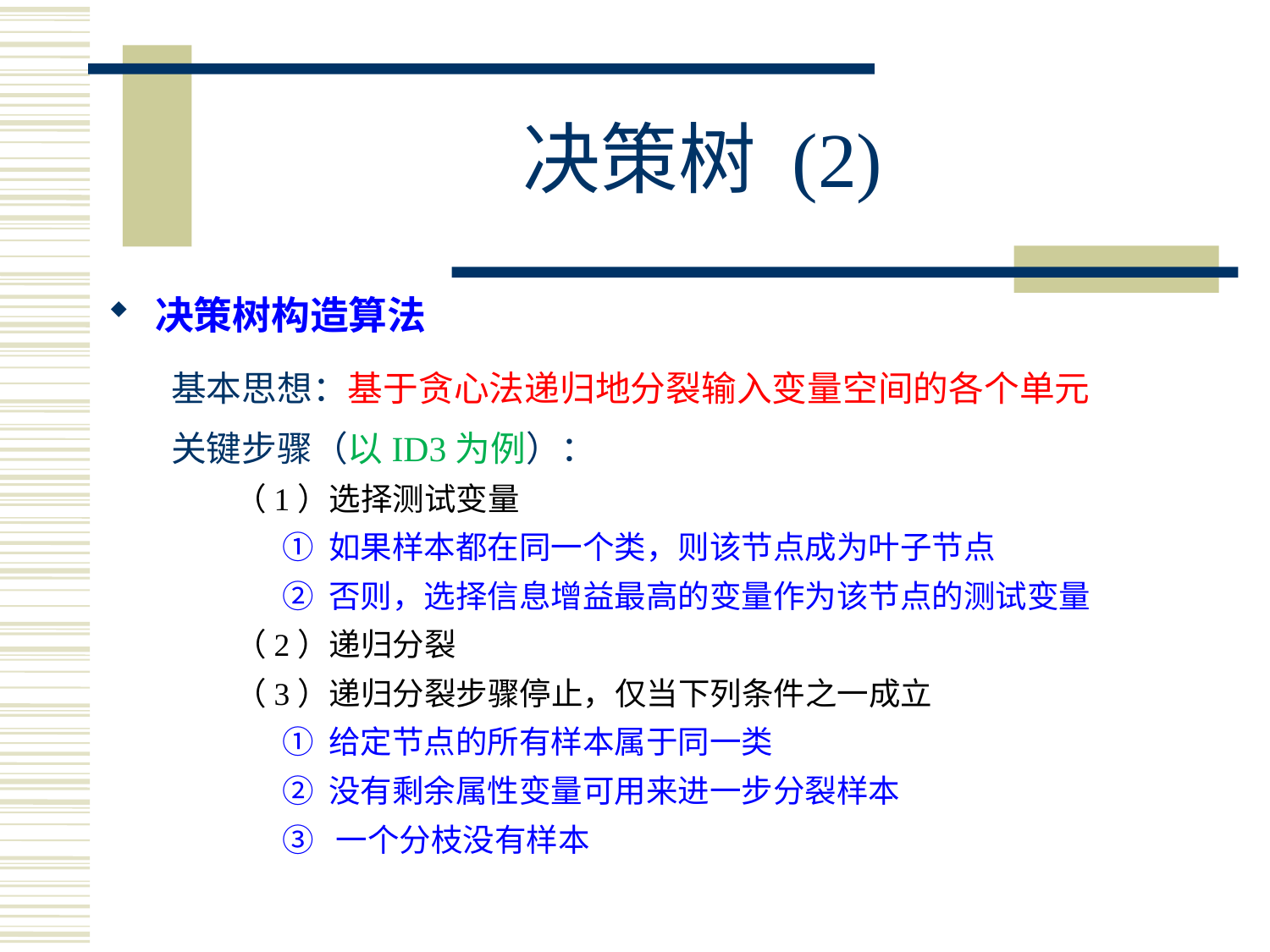

# 决策树 (2)
决策树构造算法
基本思想：基于贪心法递归地分裂输入变量空间的各个单元
关键步骤（以ID3为例）：
（1）选择测试变量
① 如果样本都在同一个类，则该节点成为叶子节点
② 否则，选择信息增益最高的变量作为该节点的测试变量
（2）递归分裂
（3）递归分裂步骤停止，仅当下列条件之一成立
① 给定节点的所有样本属于同一类
② 没有剩余属性变量可用来进一步分裂样本
③  一个分枝没有样本